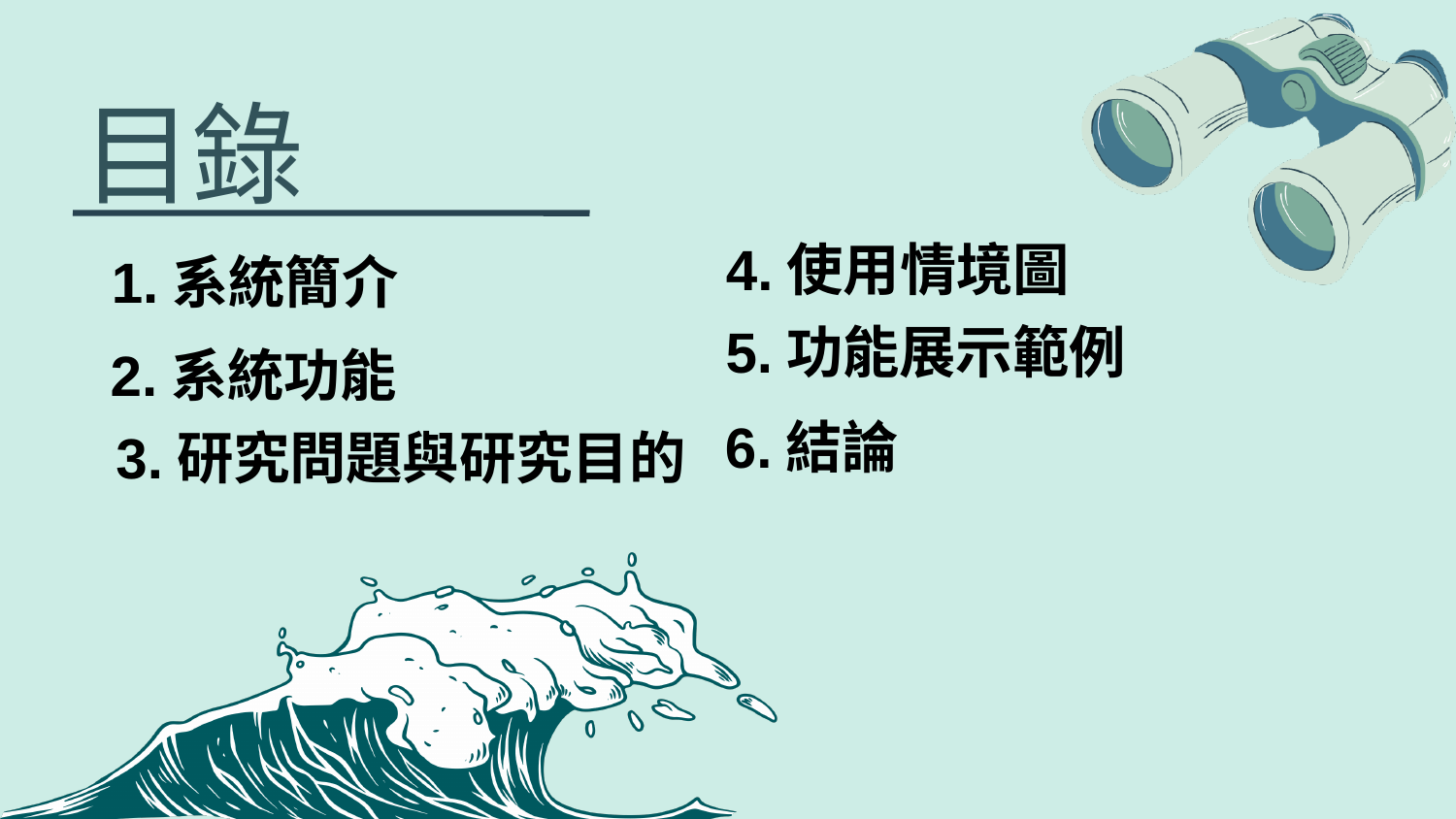

目錄

4.使用情境圖

1.系統簡介

5.功能展示範例

2.系統功能

6.結論

3.研究問題與研究目的